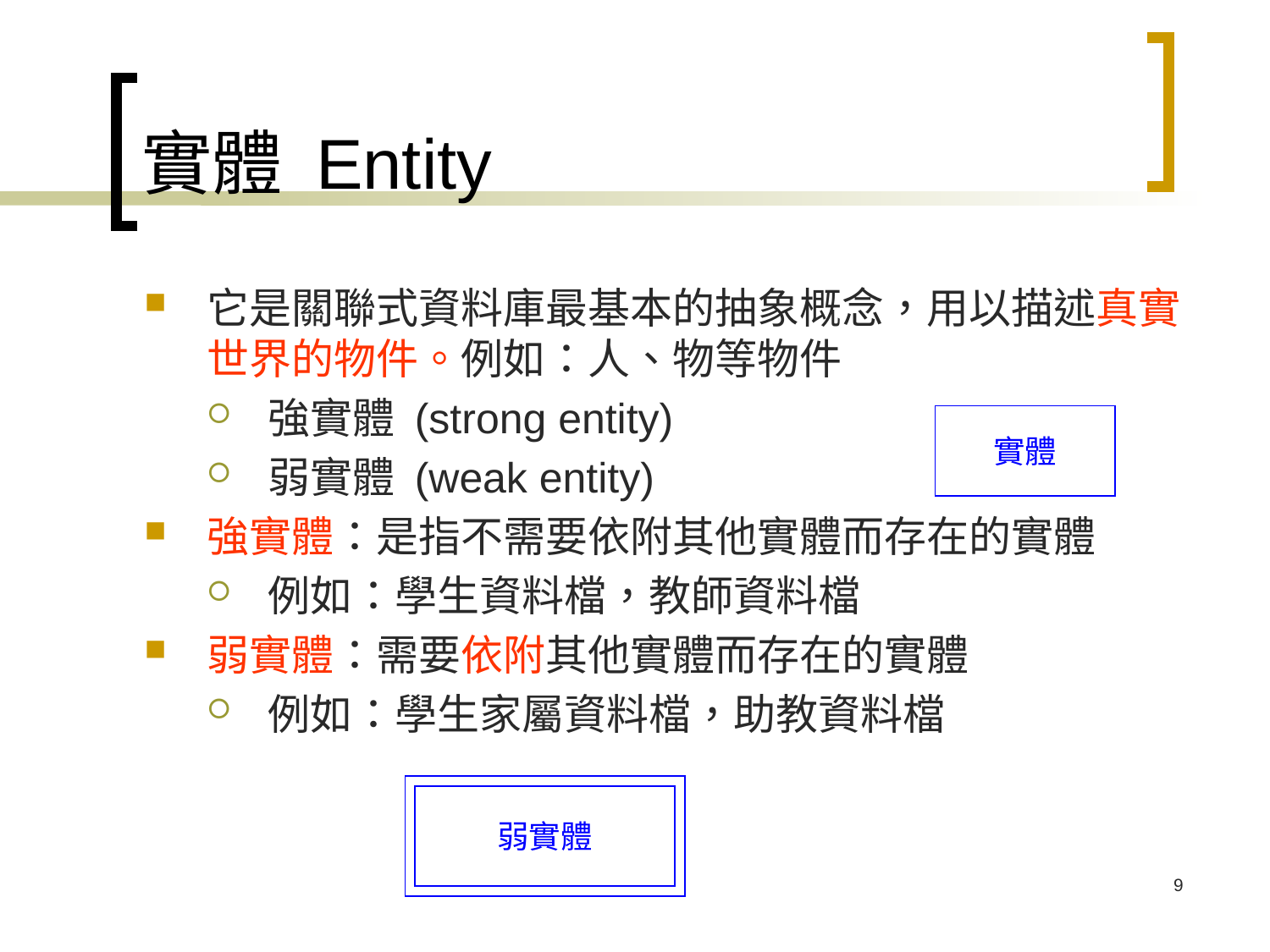

# 實體 Entity
它是關聯式資料庫最基本的抽象概念，用以描述真實世界的物件。例如：人、物等物件
強實體 (strong entity)
弱實體 (weak entity)
強實體：是指不需要依附其他實體而存在的實體
例如：學生資料檔，教師資料檔
弱實體：需要依附其他實體而存在的實體
例如：學生家屬資料檔，助教資料檔
實體

弱實體
9